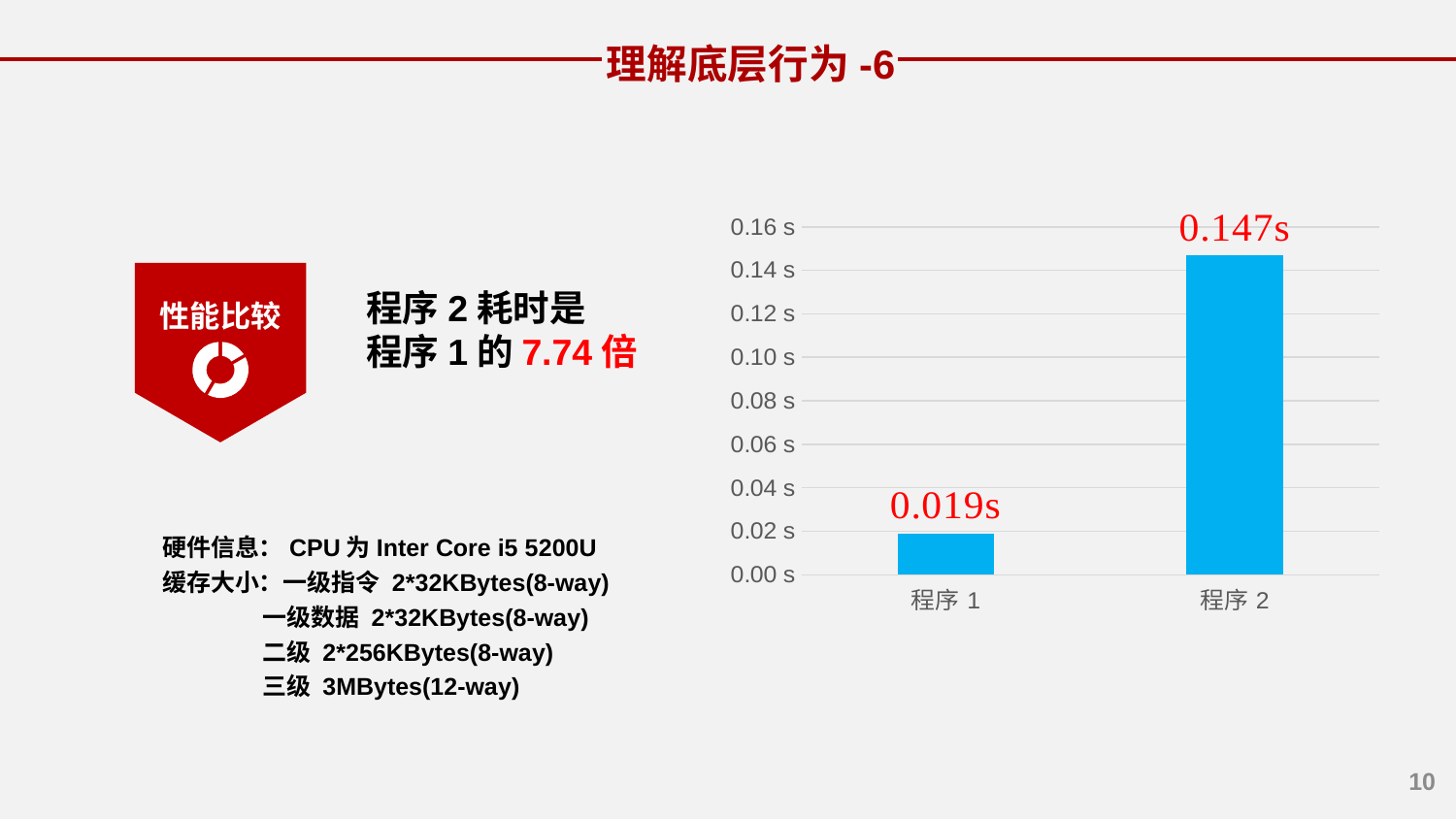

理解底层行为-6

### Chart

| Category |  |
|---|---|
| 程序1 | 0.019 |
| 程序2 | 0.147 |
性能比较
程序2耗时是
程序1的7.74倍

硬件信息：CPU为Inter Core i5 5200U
缓存大小：一级指令 2*32KBytes(8-way)
                 一级数据 2*32KBytes(8-way)
                 二级 2*256KBytes(8-way)
                 三级 3MBytes(12-way)
10